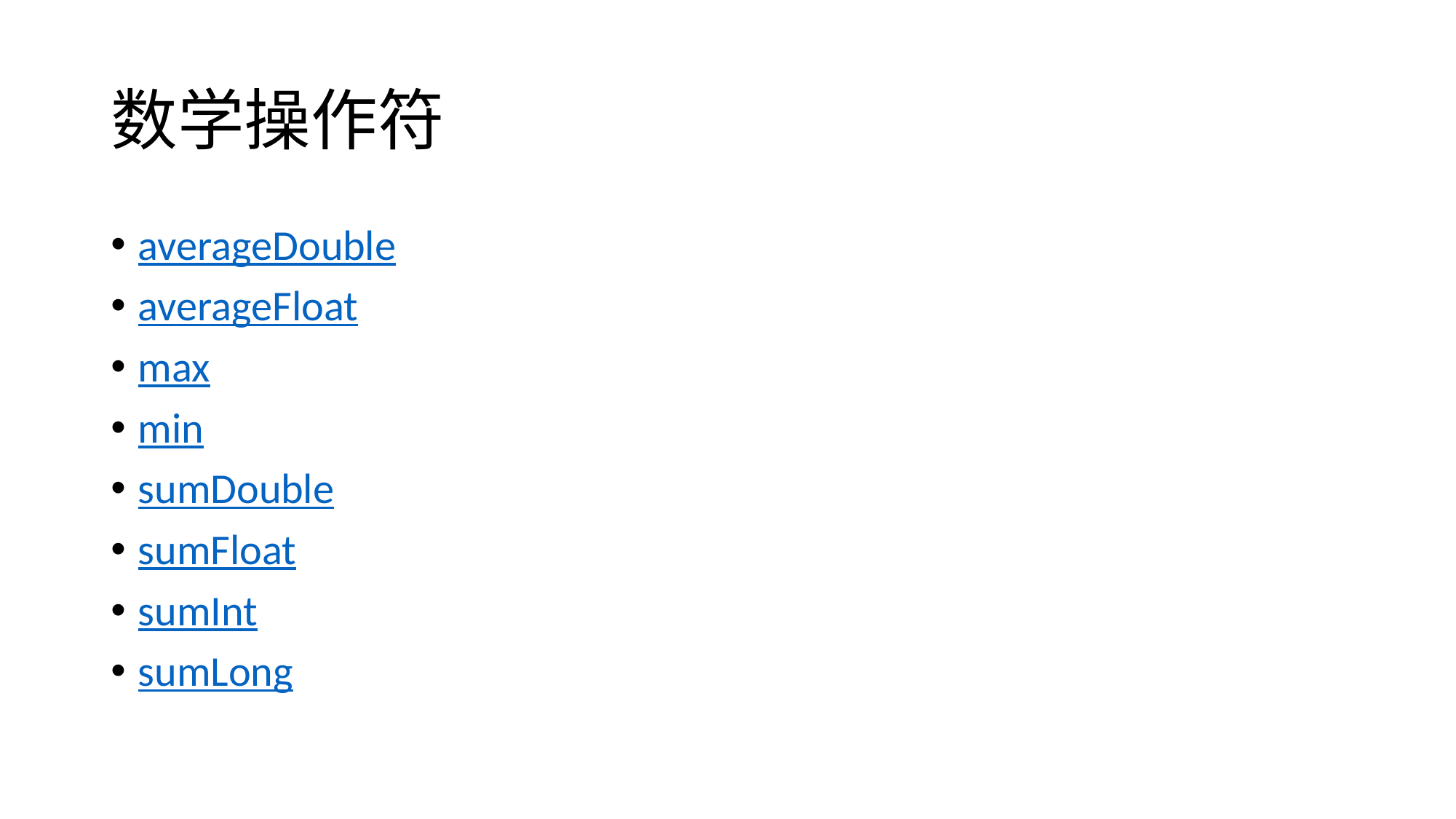

# 数学操作符
averageDouble
averageFloat
max
min
sumDouble
sumFloat
sumInt
sumLong